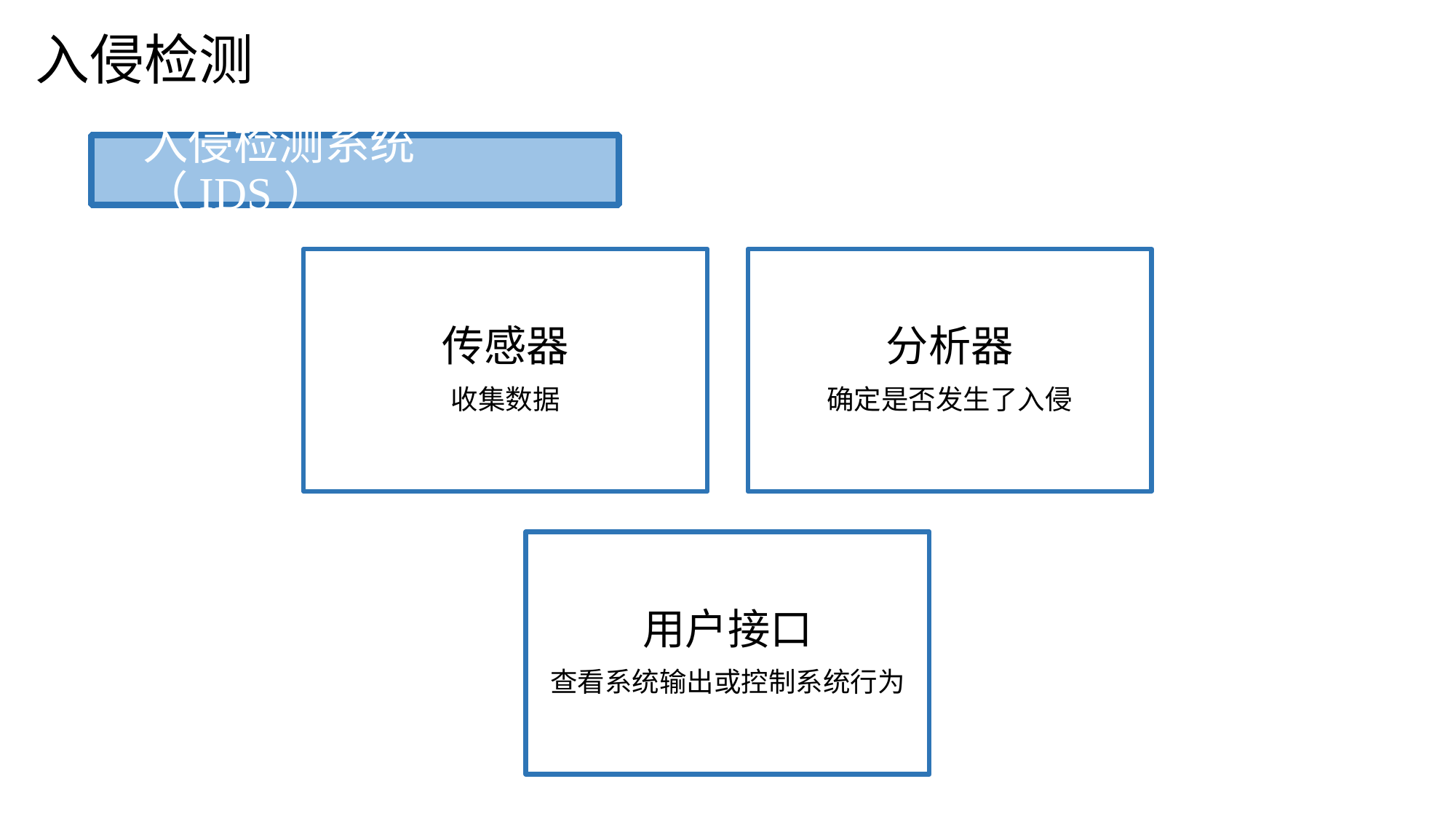

入侵检测
入侵检测系统（IDS）
传感器
收集数据
分析器
确定是否发生了入侵
用户接口
查看系统输出或控制系统行为